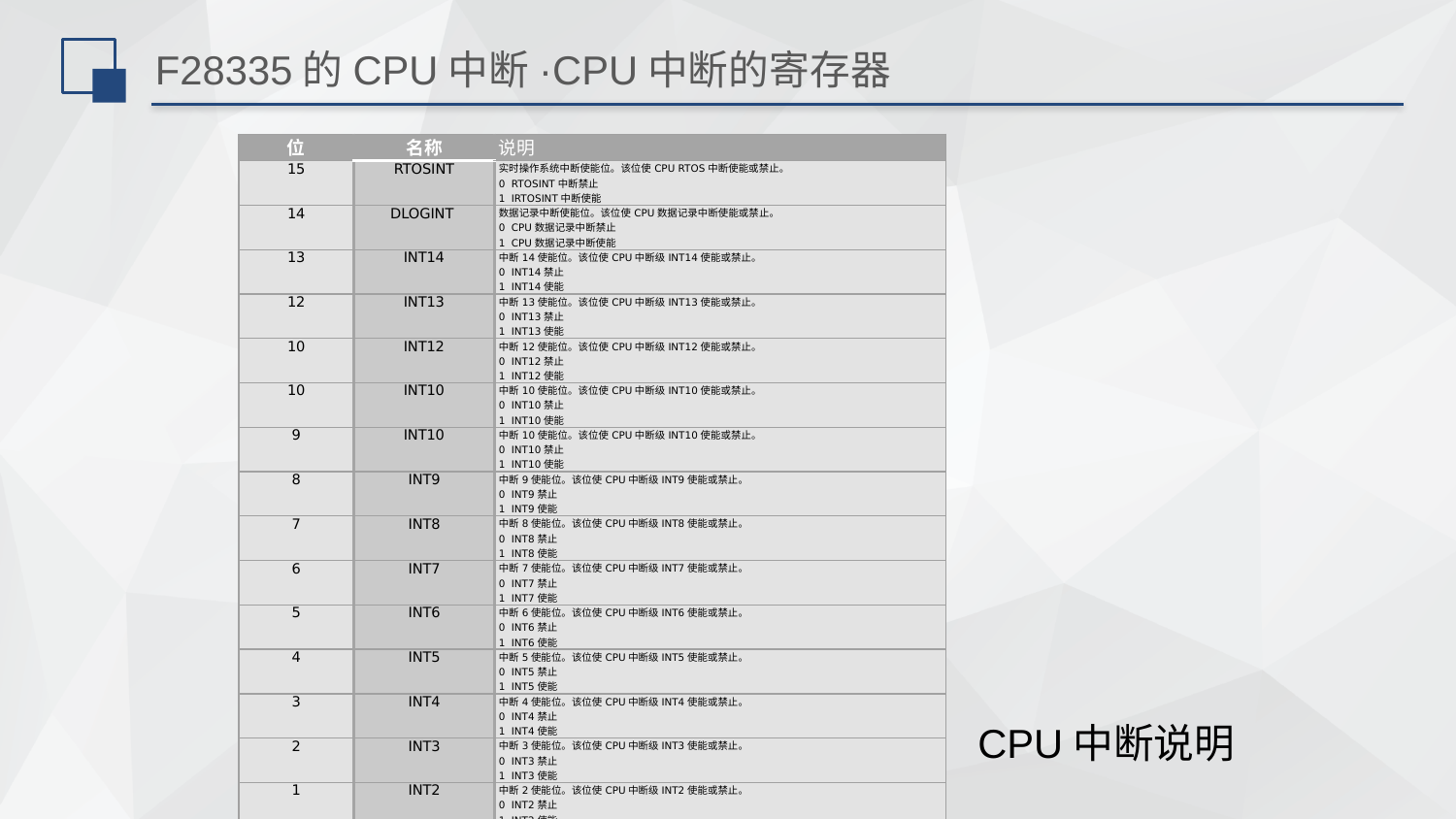

# F28335的CPU中断·CPU中断的寄存器
| 位 | 名称 | 说明 |
| --- | --- | --- |
| 15 | RTOSINT | 实时操作系统中断使能位。该位使CPU RTOS中断使能或禁止。 0 RTOSINT中断禁止 1 IRTOSINT中断使能 |
| 14 | DLOGINT | 数据记录中断使能位。该位使CPU数据记录中断使能或禁止。 0 CPU数据记录中断禁止 1 CPU数据记录中断使能 |
| 13 | INT14 | 中断14使能位。该位使CPU中断级INT14使能或禁止。 0 INT14禁止 1 INT14使能 |
| 12 | INT13 | 中断13使能位。该位使CPU中断级INT13使能或禁止。 0 INT13禁止 1 INT13使能 |
| 10 | INT12 | 中断12使能位。该位使CPU中断级INT12使能或禁止。 0 INT12禁止 1 INT12使能 |
| 10 | INT10 | 中断10使能位。该位使CPU中断级INT10使能或禁止。 0 INT10禁止 1 INT10使能 |
| 9 | INT10 | 中断10使能位。该位使CPU中断级INT10使能或禁止。 0 INT10禁止 1 INT10使能 |
| 8 | INT9 | 中断9使能位。该位使CPU中断级INT9使能或禁止。 0 INT9禁止 1 INT9使能 |
| 7 | INT8 | 中断8使能位。该位使CPU中断级INT8使能或禁止。 0 INT8禁止 1 INT8使能 |
| 6 | INT7 | 中断7使能位。该位使CPU中断级INT7使能或禁止。 0 INT7禁止 1 INT7使能 |
| 5 | INT6 | 中断6使能位。该位使CPU中断级INT6使能或禁止。 0 INT6禁止 1 INT6使能 |
| 4 | INT5 | 中断5使能位。该位使CPU中断级INT5使能或禁止。 0 INT5禁止 1 INT5使能 |
| 3 | INT4 | 中断4使能位。该位使CPU中断级INT4使能或禁止。 0 INT4禁止 1 INT4使能 |
| 2 | INT3 | 中断3使能位。该位使CPU中断级INT3使能或禁止。 0 INT3禁止 1 INT3使能 |
| 1 | INT2 | 中断2使能位。该位使CPU中断级INT2使能或禁止。 0 INT2禁止 1 INT2使能 |
| 0 | INT1 | 中断1使能位。该位使CPU中断级INT1使能或禁止。 0 INT1禁止 1 INT1使能 |
CPU中断说明